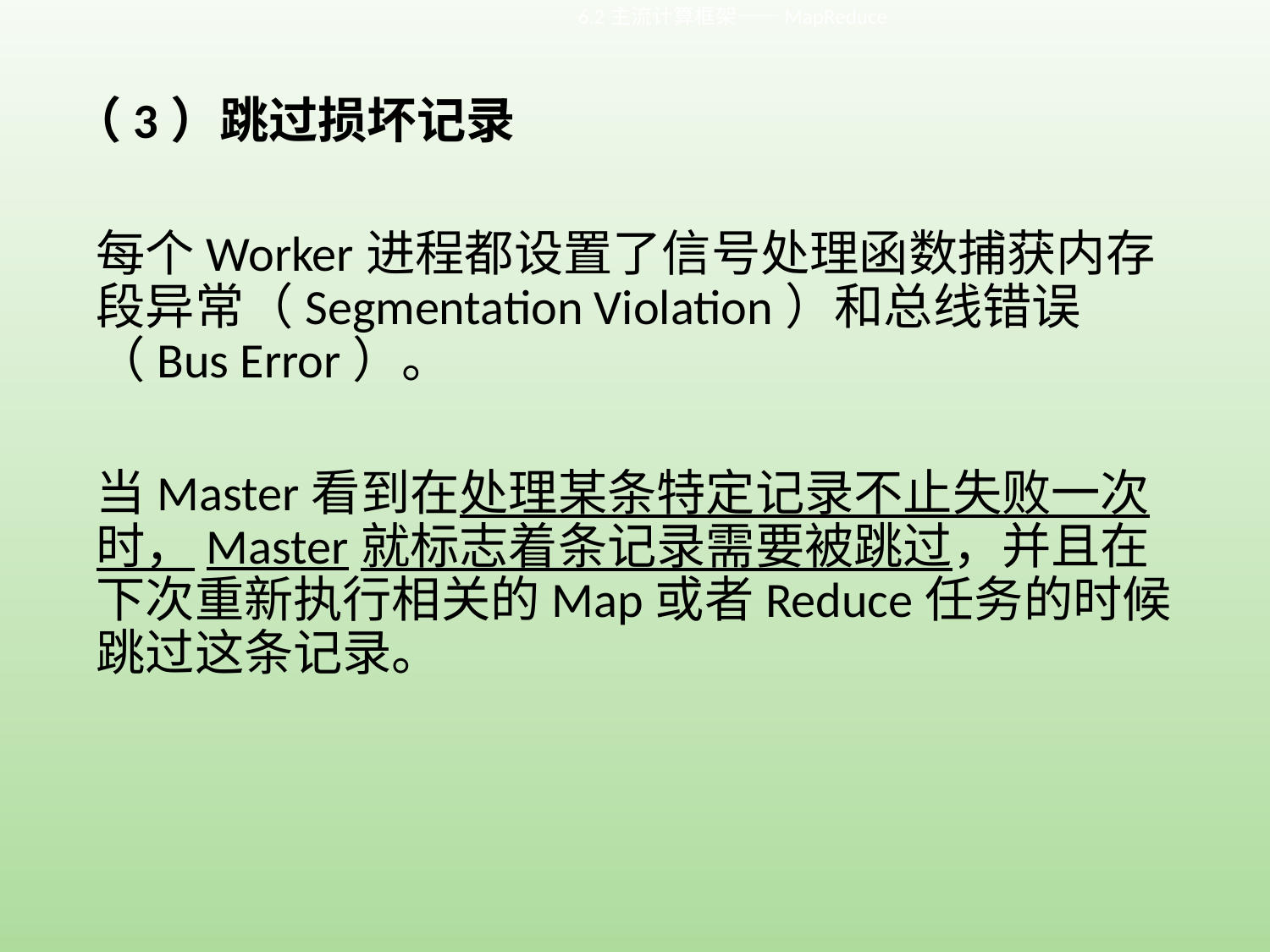

6.2主流计算框架——MapReduce
（3）跳过损坏记录

每个Worker进程都设置了信号处理函数捕获内存段异常（Segmentation Violation）和总线错误（Bus Error）。

当Master看到在处理某条特定记录不止失败一次时，Master就标志着条记录需要被跳过，并且在下次重新执行相关的Map或者Reduce任务的时候跳过这条记录。